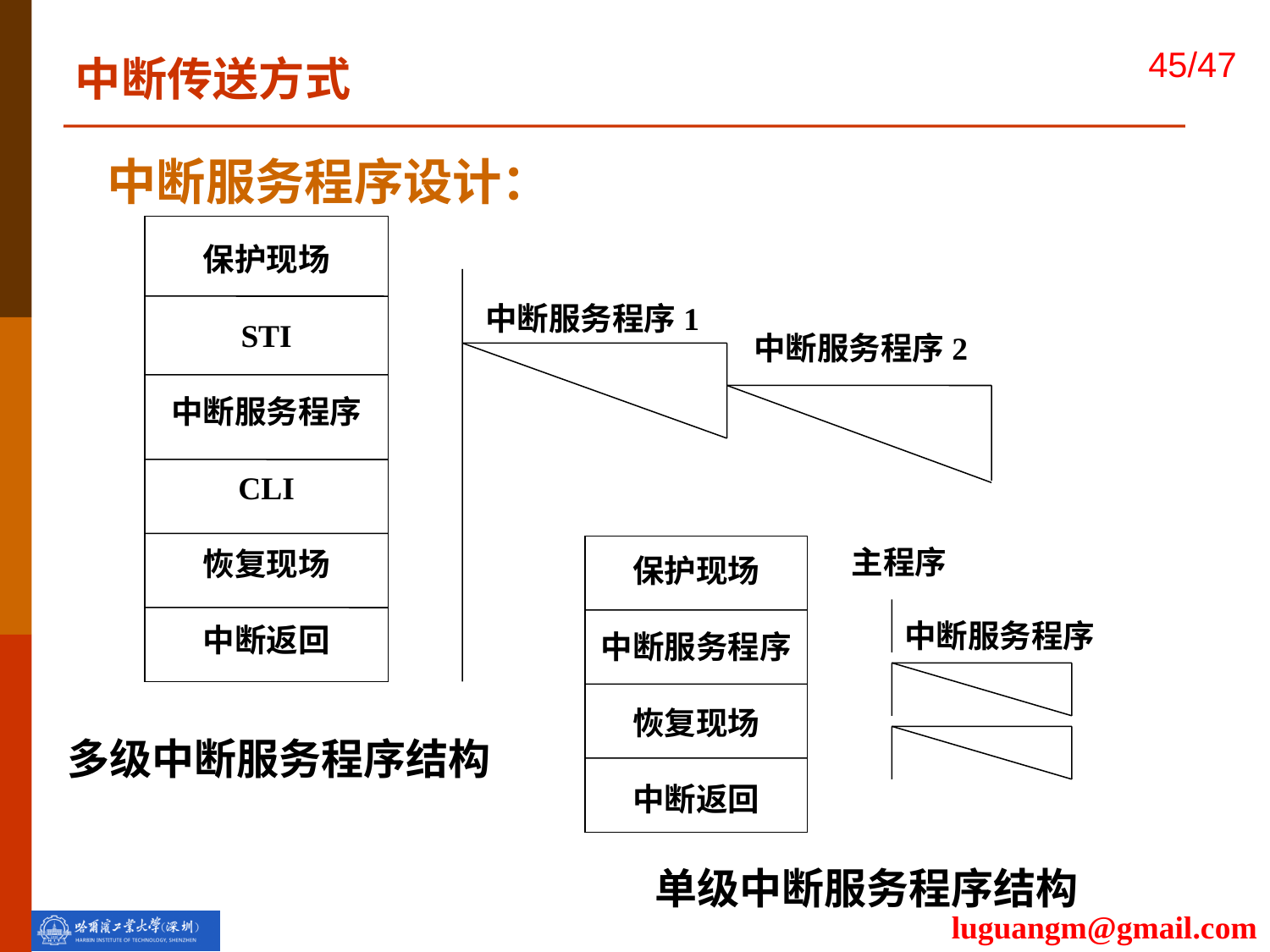

中断传送方式
中断服务程序设计：
保护现场

STI

中断服务程序

CLI

恢复现场

中断返回

中断服务程序1

中断服务程序2

保护现场

中断服务程序

恢复现场

中断返回
主程序

中断服务程序

多级中断服务程序结构
单级中断服务程序结构